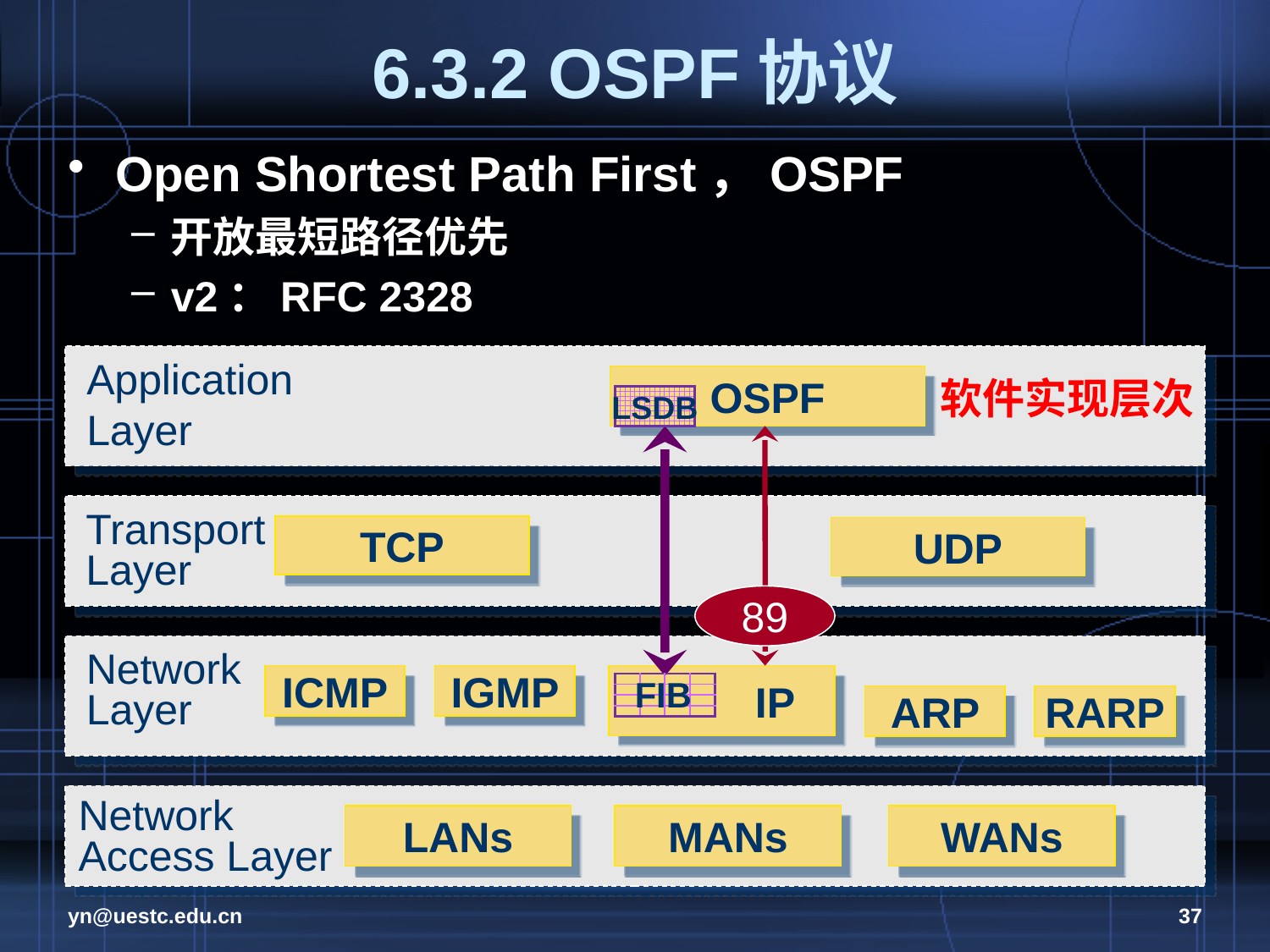

# 6.3.2 OSPF协议
Open Shortest Path First，OSPF
开放最短路径优先
v2：RFC 2328

Application
Layer
OSPF
软件实现层次
LSDB

Transport
Layer
TCP
UDP
89

Network
Layer
ICMP
IGMP
         IP
FIB
|  |  |  |  |
| --- | --- | --- | --- |
|  |  |  |  |
|  |  |  |  |
|  |  |  |  |
ARP
RARP

Network
Access Layer
LANs
MANs
WANs
yn@uestc.edu.cn
37